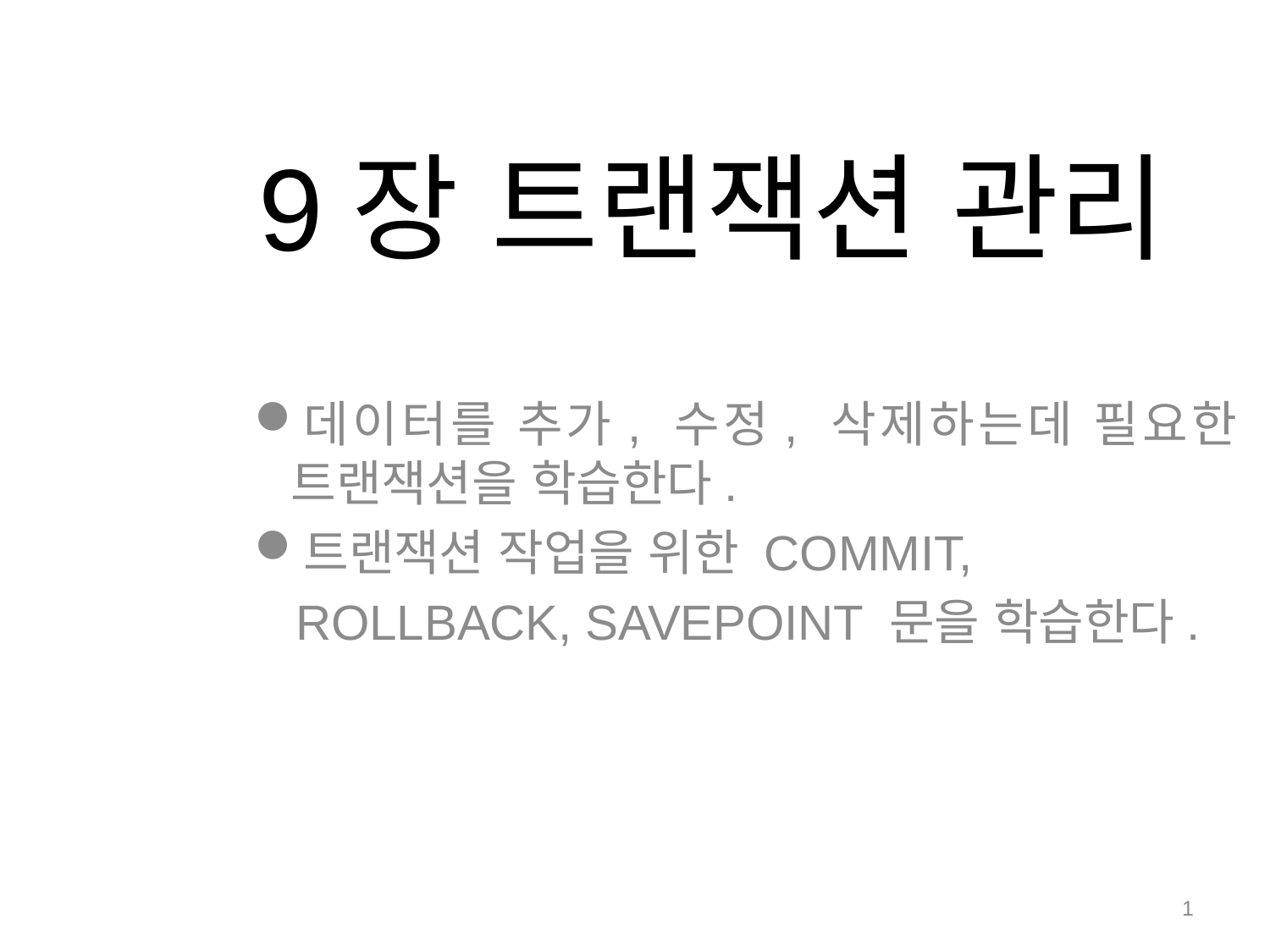

# 9장 트랜잭션 관리
데이터를 추가, 수정, 삭제하는데 필요한 트랜잭션을 학습한다.
트랜잭션 작업을 위한 COMMIT,
   ROLLBACK, SAVEPOINT 문을 학습한다.

1